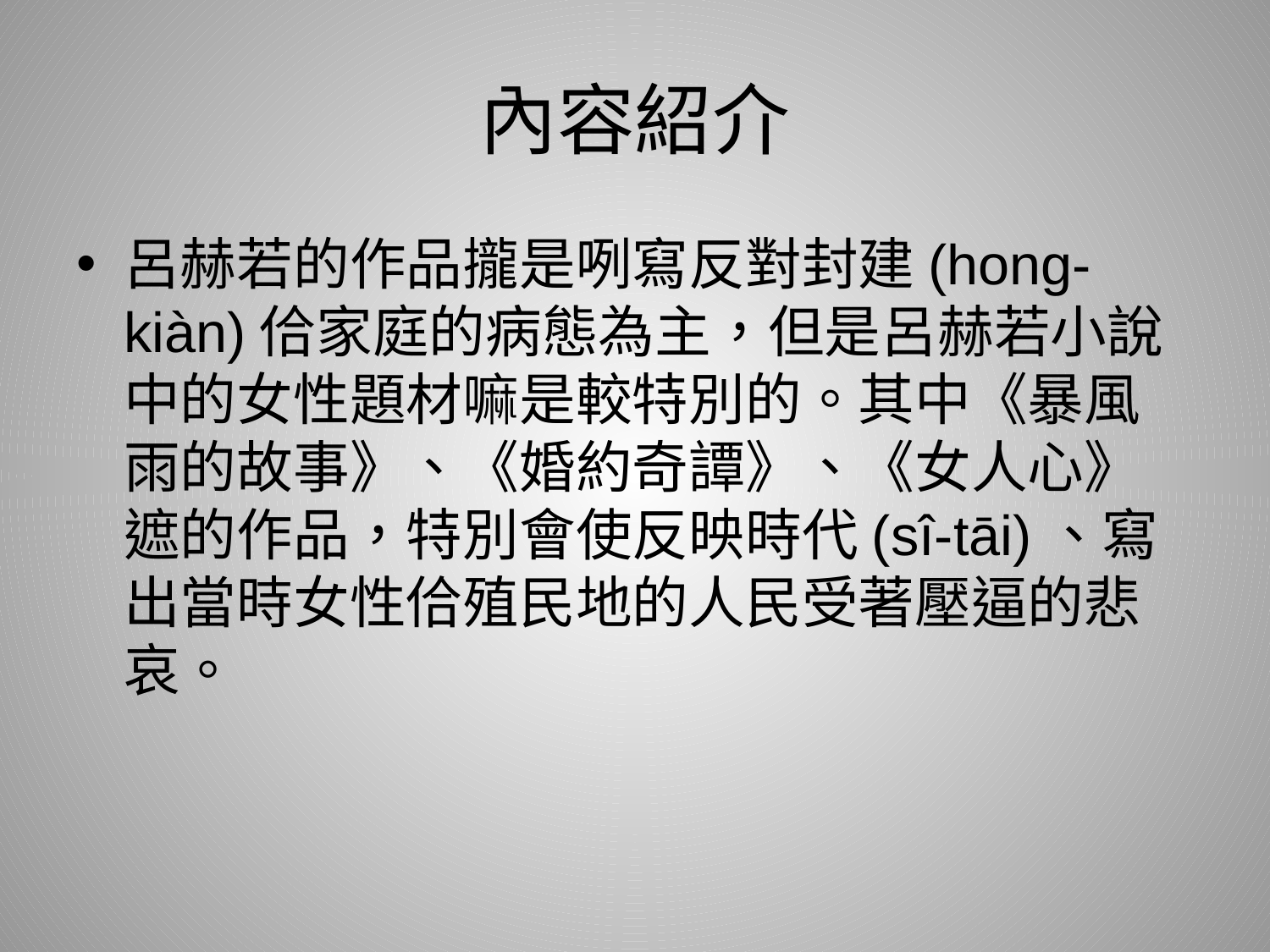

# 內容紹介
呂赫若的作品攏是咧寫反對封建(hong-kiàn)佮家庭的病態為主，但是呂赫若小說中的女性題材嘛是較特別的。其中《暴風雨的故事》、《婚約奇譚》、《女人心》遮的作品，特別會使反映時代(sî-tāi)、寫出當時女性佮殖民地的人民受著壓逼的悲哀。